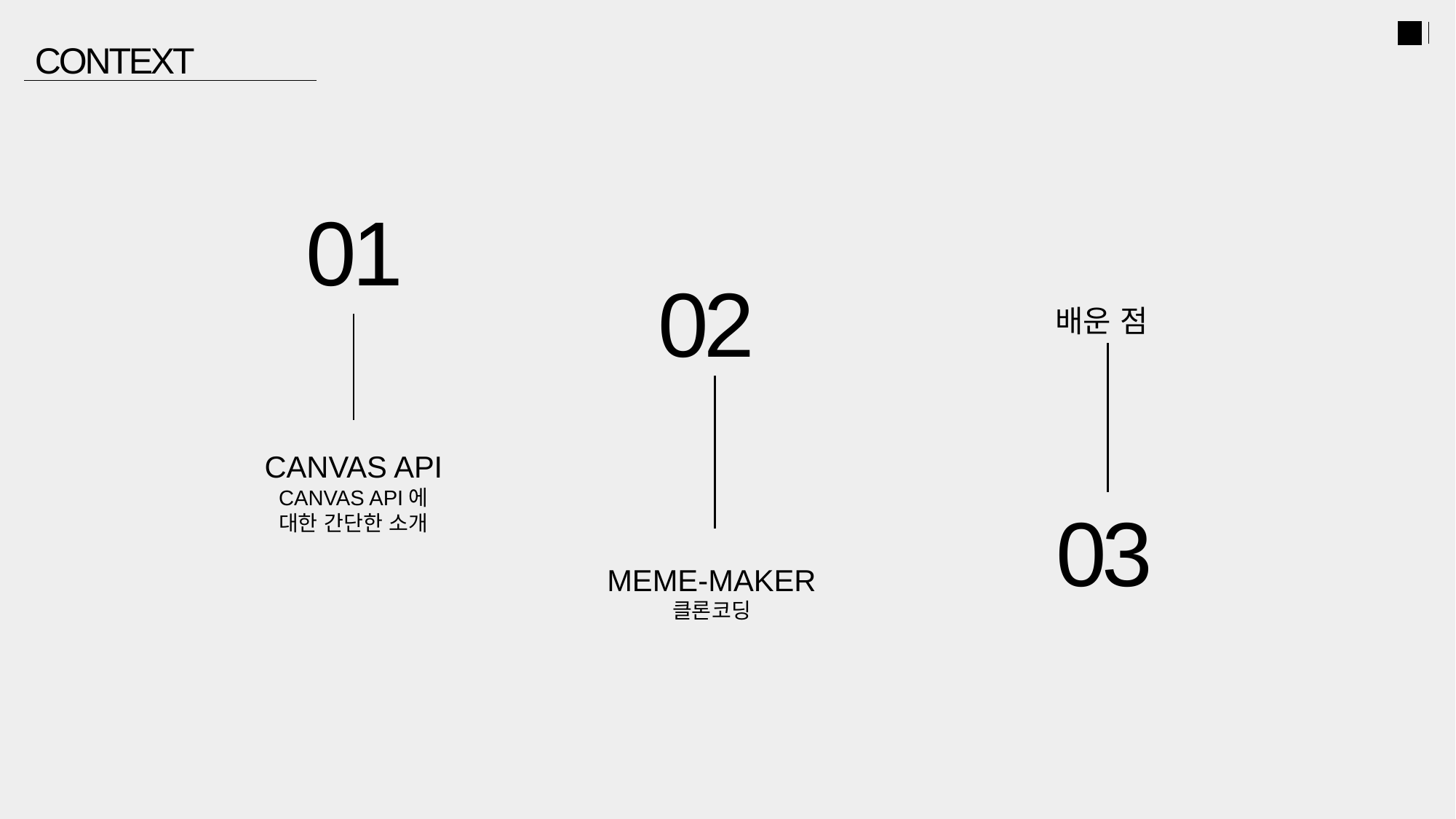

CONTEXT
01
CANVAS API
CANVAS API에
대한 간단한 소개
02
MEME-MAKER
클론코딩
배운 점
03